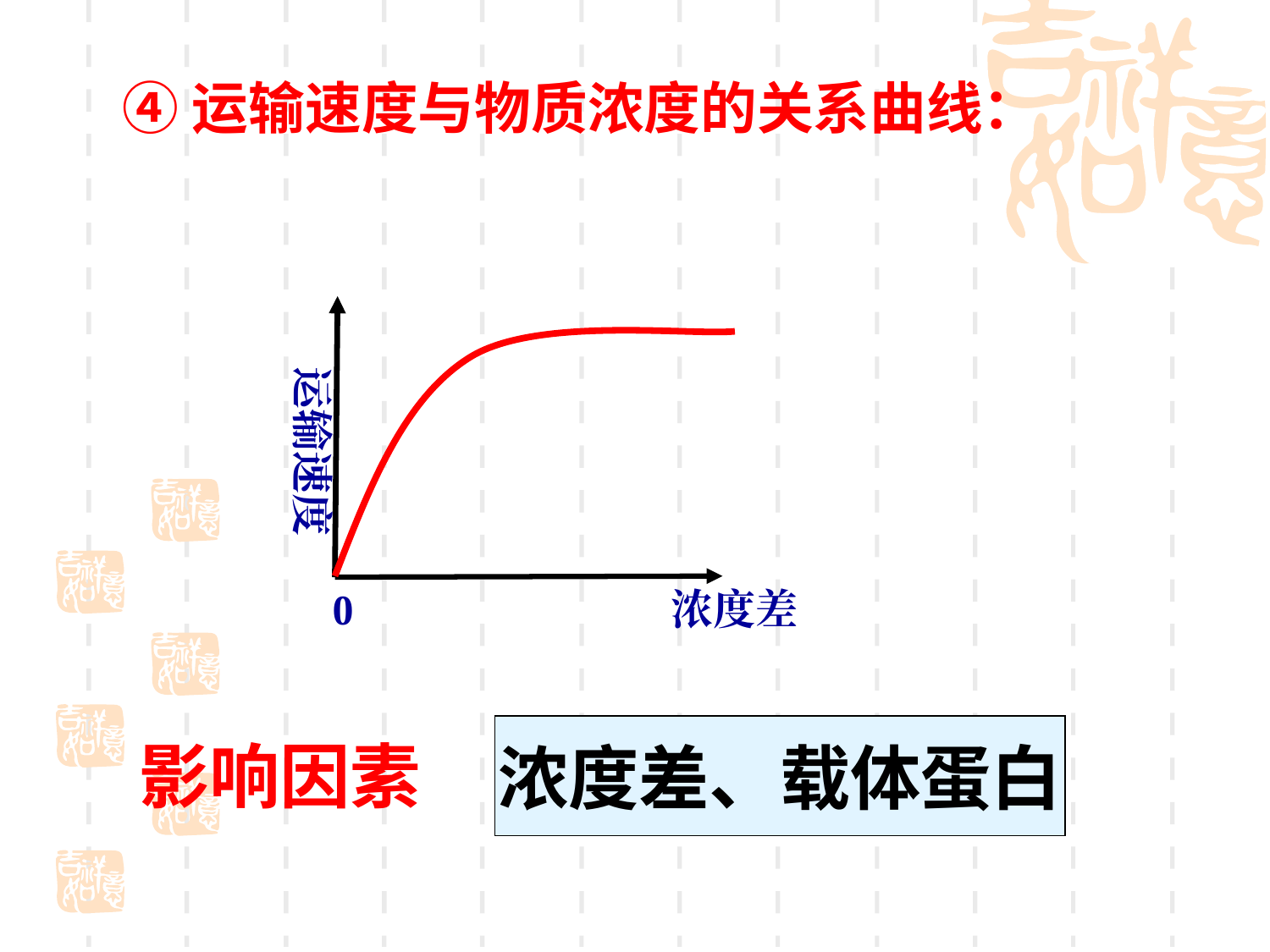

④运输速度与物质浓度的关系曲线：
运输速度

0                             浓度差

浓度差、载体蛋白
影响因素